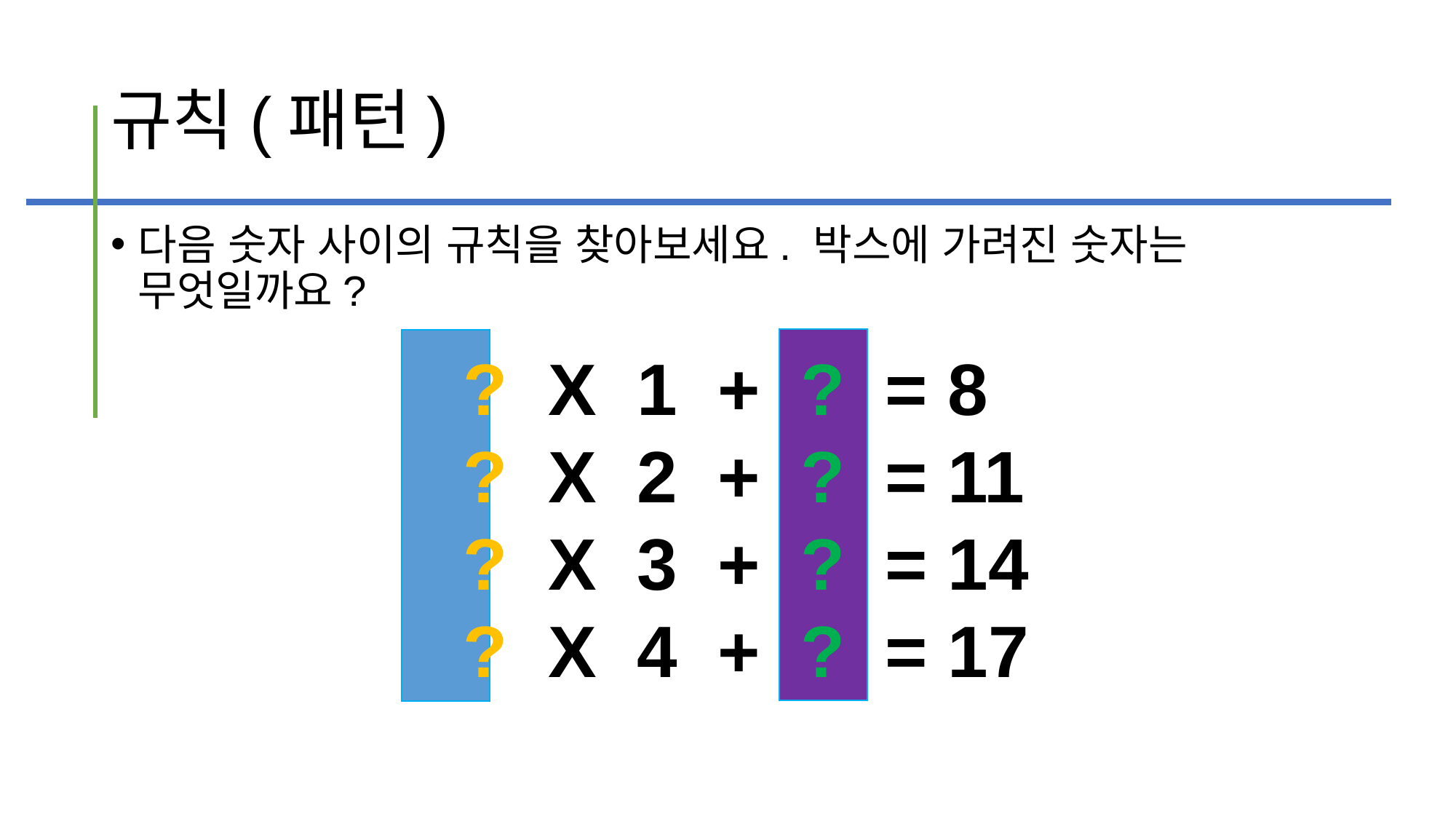

# 규칙(패턴)
다음 숫자 사이의 규칙을 찾아보세요. 박스에 가려진 숫자는 무엇일까요?

?  X  1  +  ?  = 8
?  X  2  +  ?  = 11
?  X  3  +  ?  = 14
?  X  4  +  ?  = 17